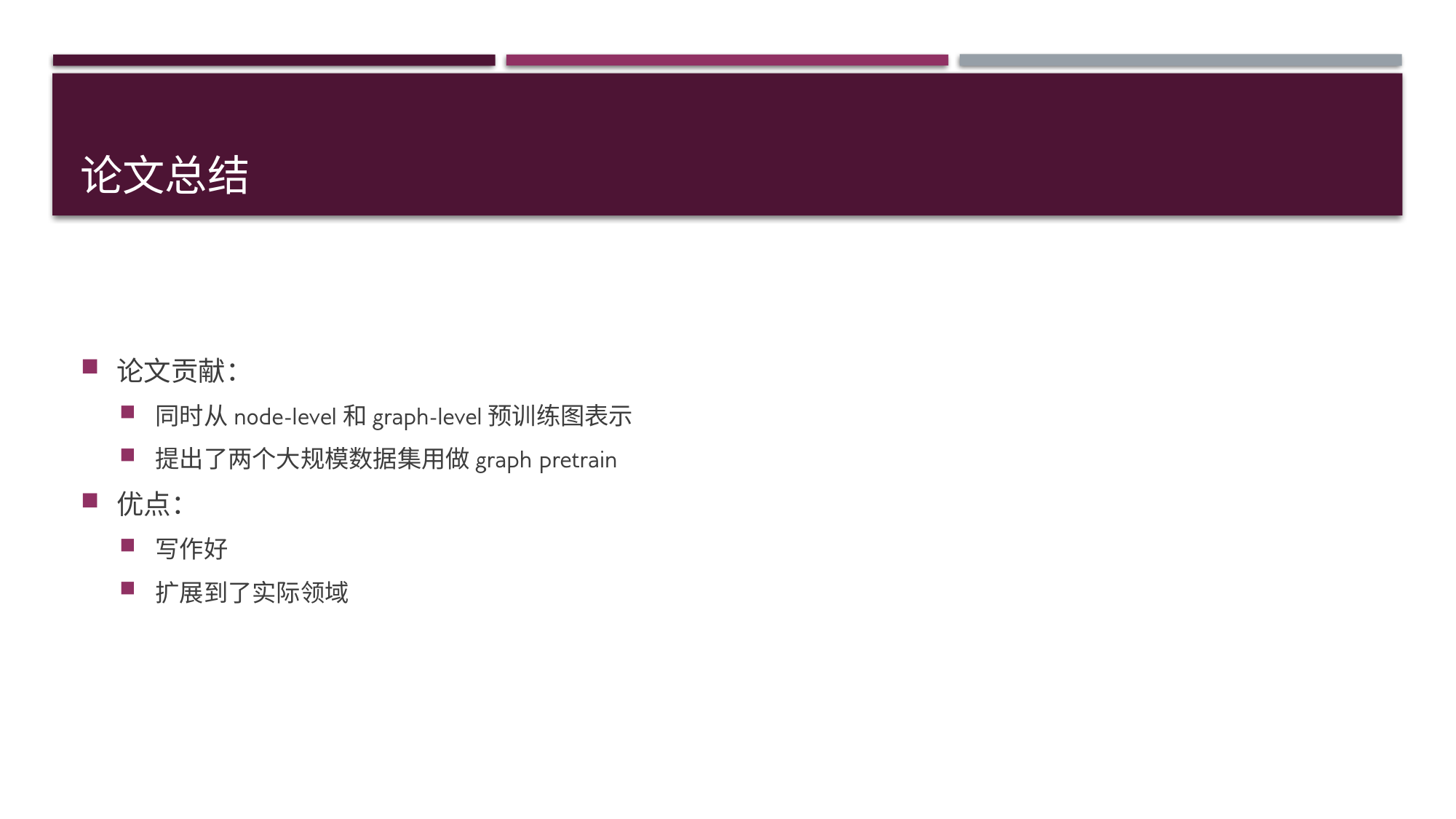

# 论文总结
论文贡献：
同时从node-level和graph-level预训练图表示
提出了两个大规模数据集用做graph pretrain
优点：
写作好
扩展到了实际领域